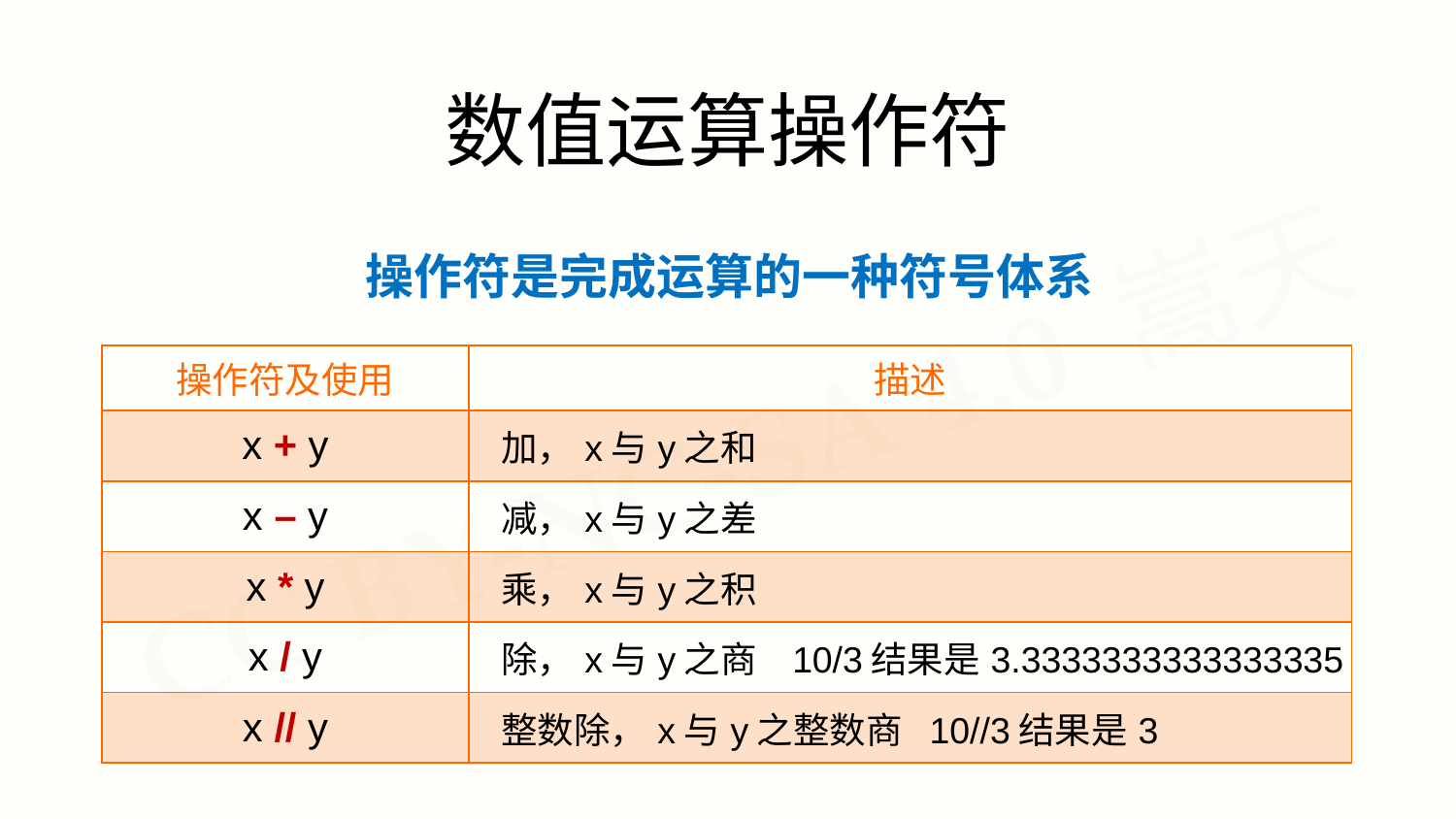

数值运算操作符
操作符是完成运算的一种符号体系
| 操作符及使用 | 描述 |
| --- | --- |
| x + y | 加，x与y之和 |
| x – y | 减，x与y之差 |
| x \* y | 乘，x与y之积 |
| x / y | 除，x与y之商 10/3结果是3.3333333333333335 |
| x // y | 整数除，x与y之整数商 10//3结果是3 |